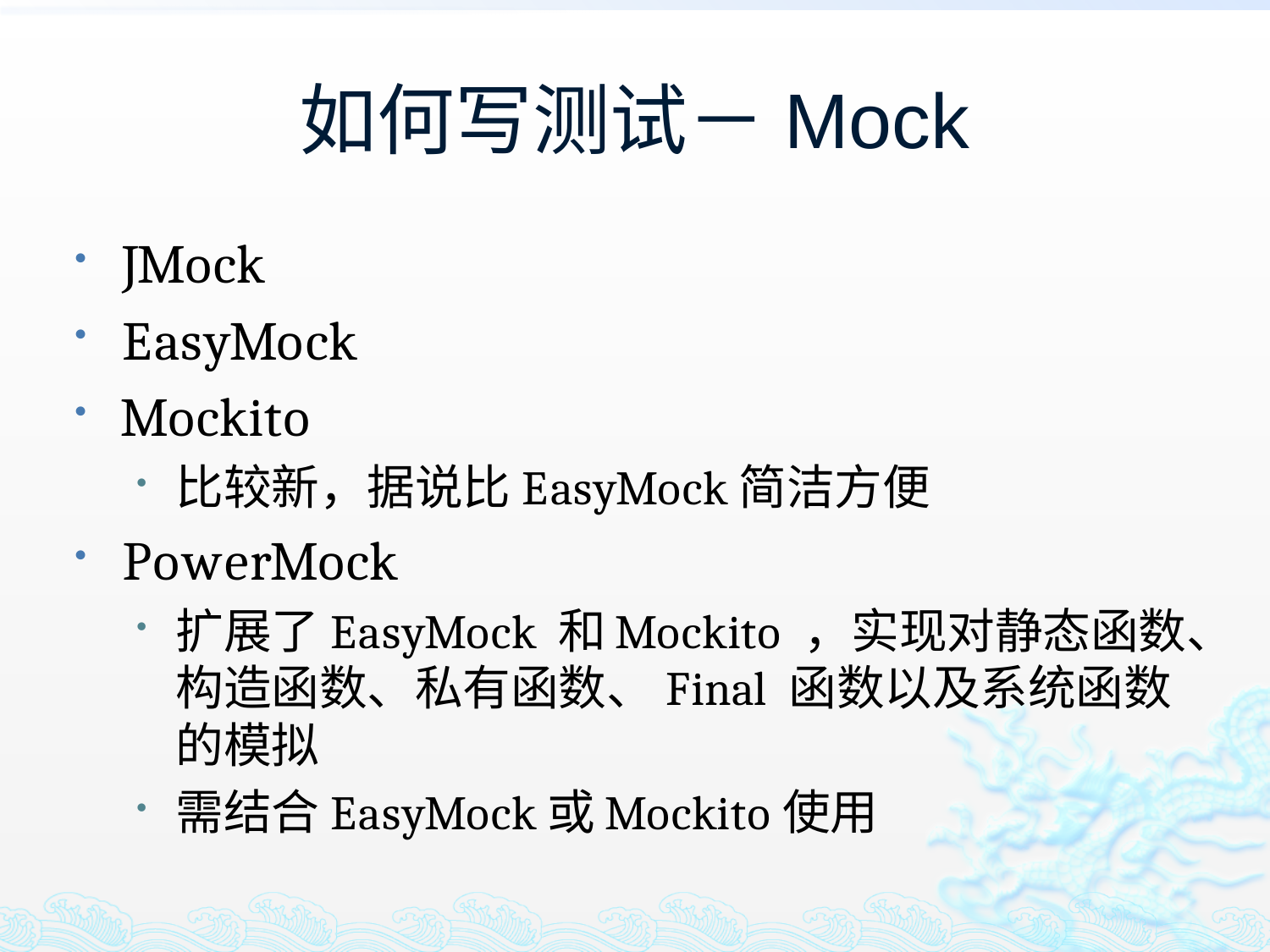

# 如何写测试－Mock
JMock
EasyMock
Mockito
比较新，据说比EasyMock简洁方便
PowerMock
扩展了EasyMock 和Mockito ，实现对静态函数、构造函数、私有函数、Final 函数以及系统函数的模拟
需结合EasyMock或Mockito使用